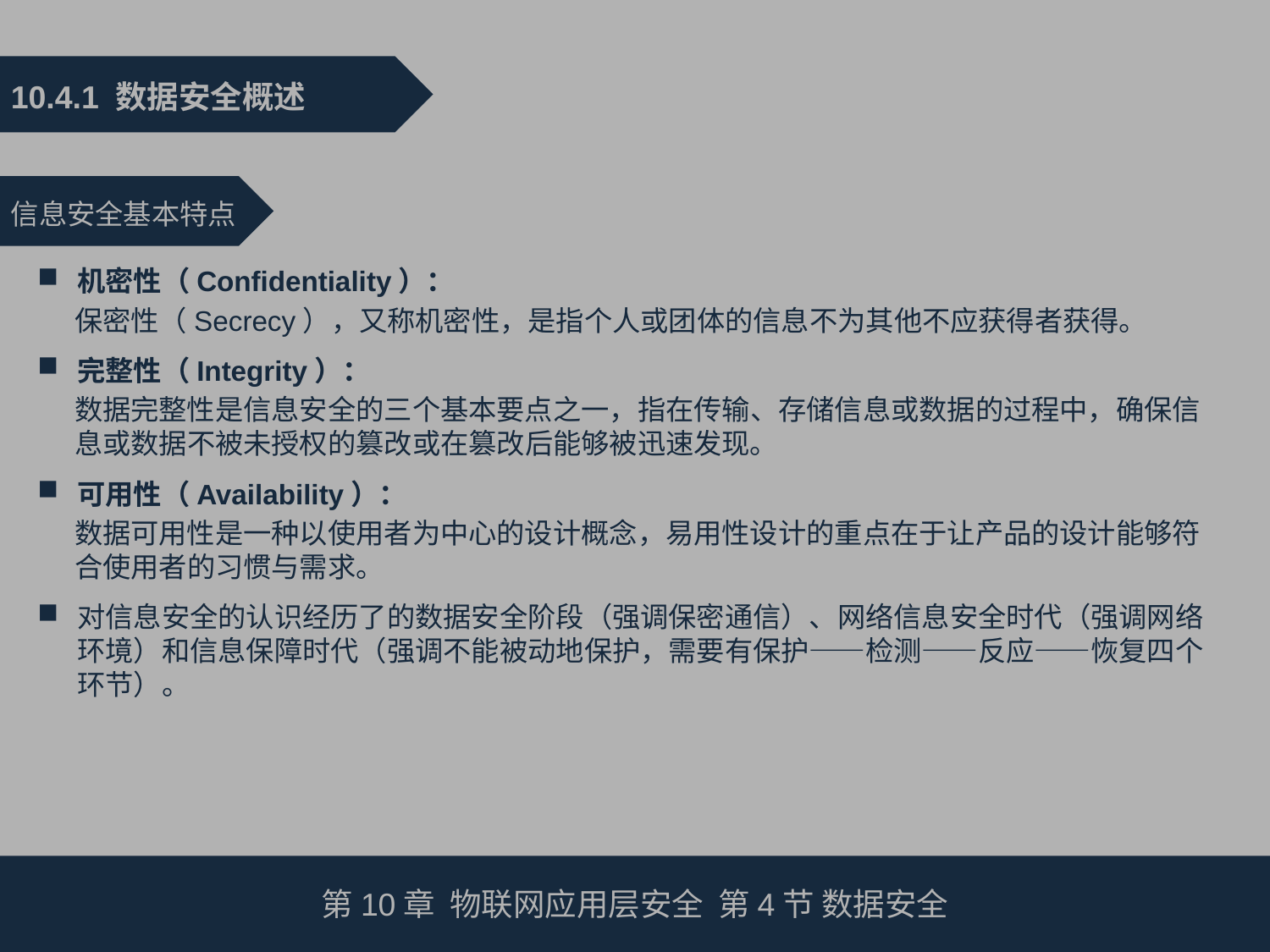

10.4.1 数据安全概述
信息安全基本特点
机密性（Confidentiality）：
保密性（Secrecy），又称机密性，是指个人或团体的信息不为其他不应获得者获得。
完整性（Integrity）：
数据完整性是信息安全的三个基本要点之一，指在传输、存储信息或数据的过程中，确保信息或数据不被未授权的篡改或在篡改后能够被迅速发现。
可用性（Availability）：
数据可用性是一种以使用者为中心的设计概念，易用性设计的重点在于让产品的设计能够符合使用者的习惯与需求。
对信息安全的认识经历了的数据安全阶段（强调保密通信）、网络信息安全时代（强调网络环境）和信息保障时代（强调不能被动地保护，需要有保护——检测——反应——恢复四个环节）。